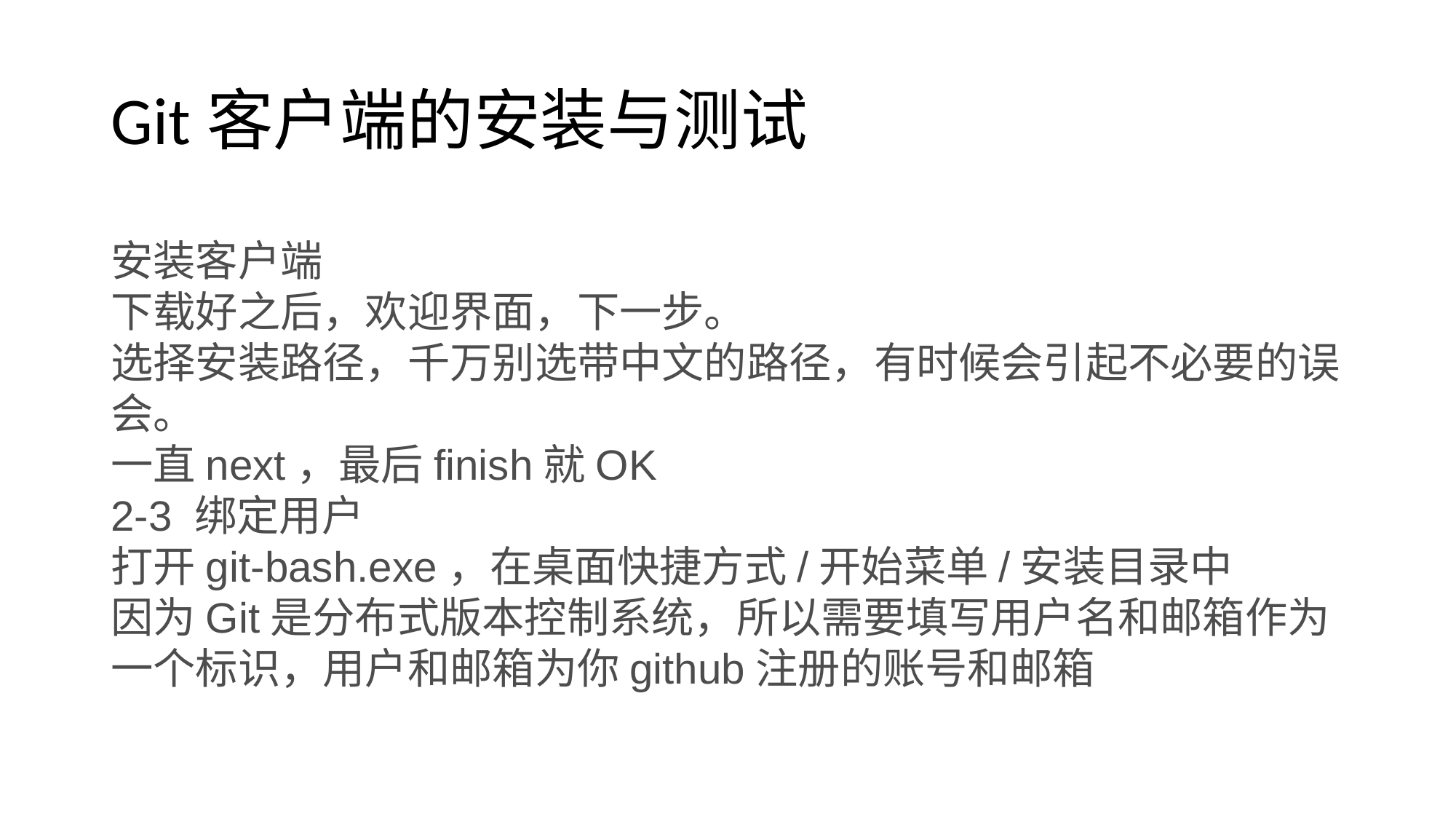

# Git客户端的安装与测试
安装客户端
下载好之后，欢迎界面，下一步。
选择安装路径，千万别选带中文的路径，有时候会引起不必要的误会。
一直next，最后finish就OK
2-3 绑定用户
打开git-bash.exe，在桌面快捷方式/开始菜单/安装目录中
因为Git是分布式版本控制系统，所以需要填写用户名和邮箱作为一个标识，用户和邮箱为你github注册的账号和邮箱